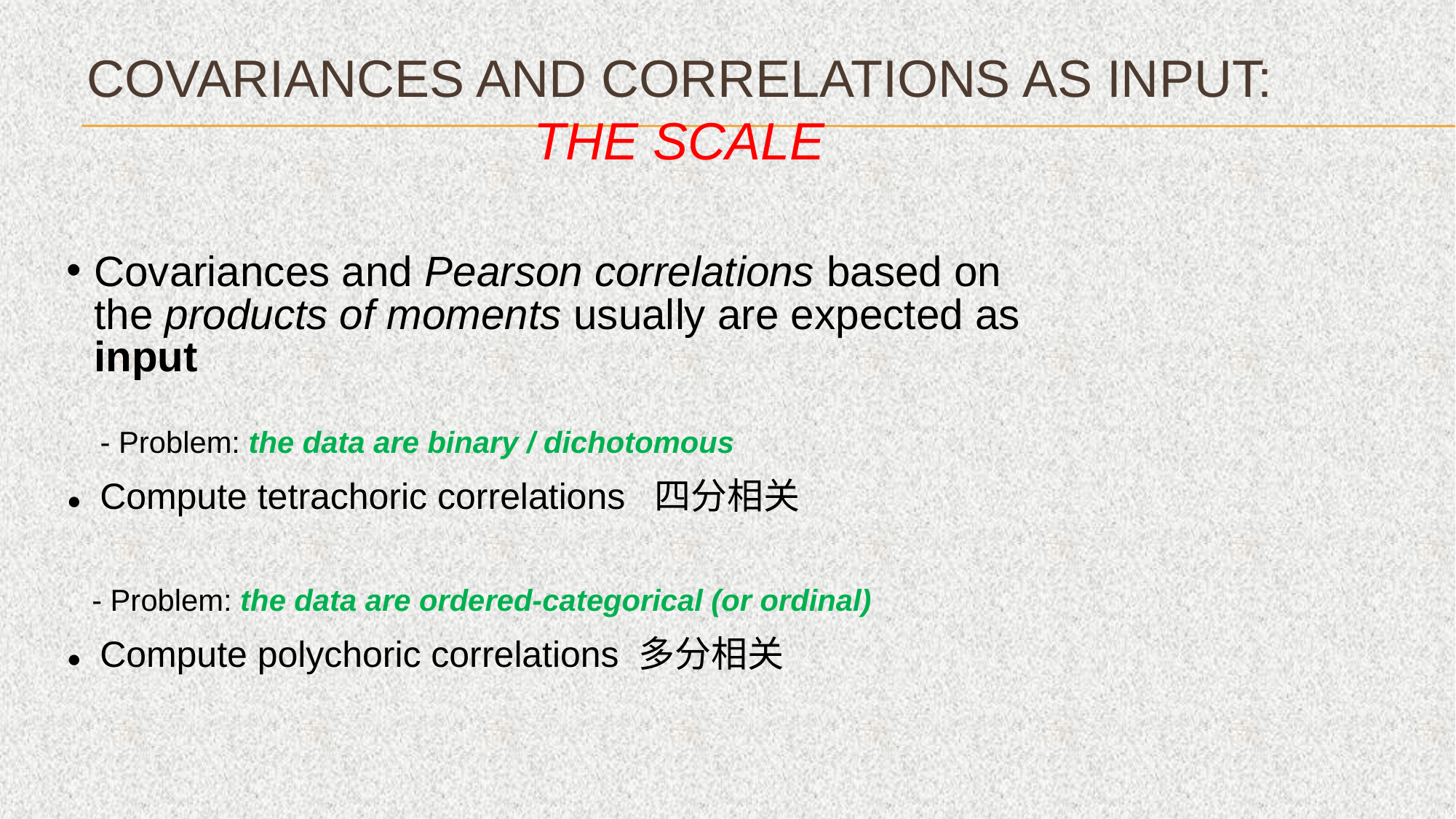

# Covariances and correlations as input: the scale
Covariances and Pearson correlations based on the products of moments usually are expected as input
    - Problem: the data are binary / dichotomous

●  Compute tetrachoric correlations  四分相关

   - Problem: the data are ordered-categorical (or ordinal)

●  Compute polychoric correlations 多分相关